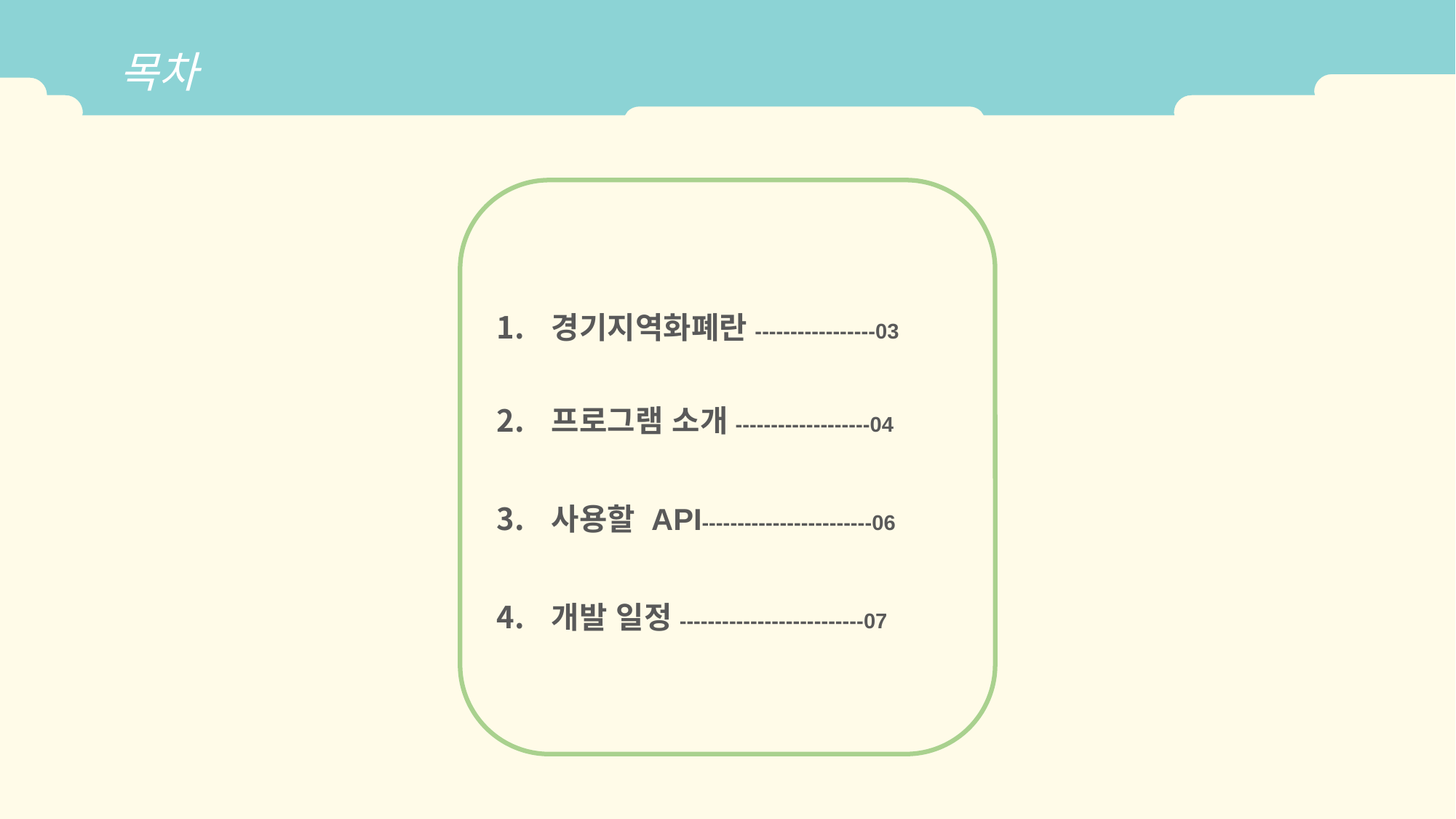

목차

경기지역화폐란-----------------03

프로그램 소개-------------------04

사용할 API------------------------06

개발 일정--------------------------07